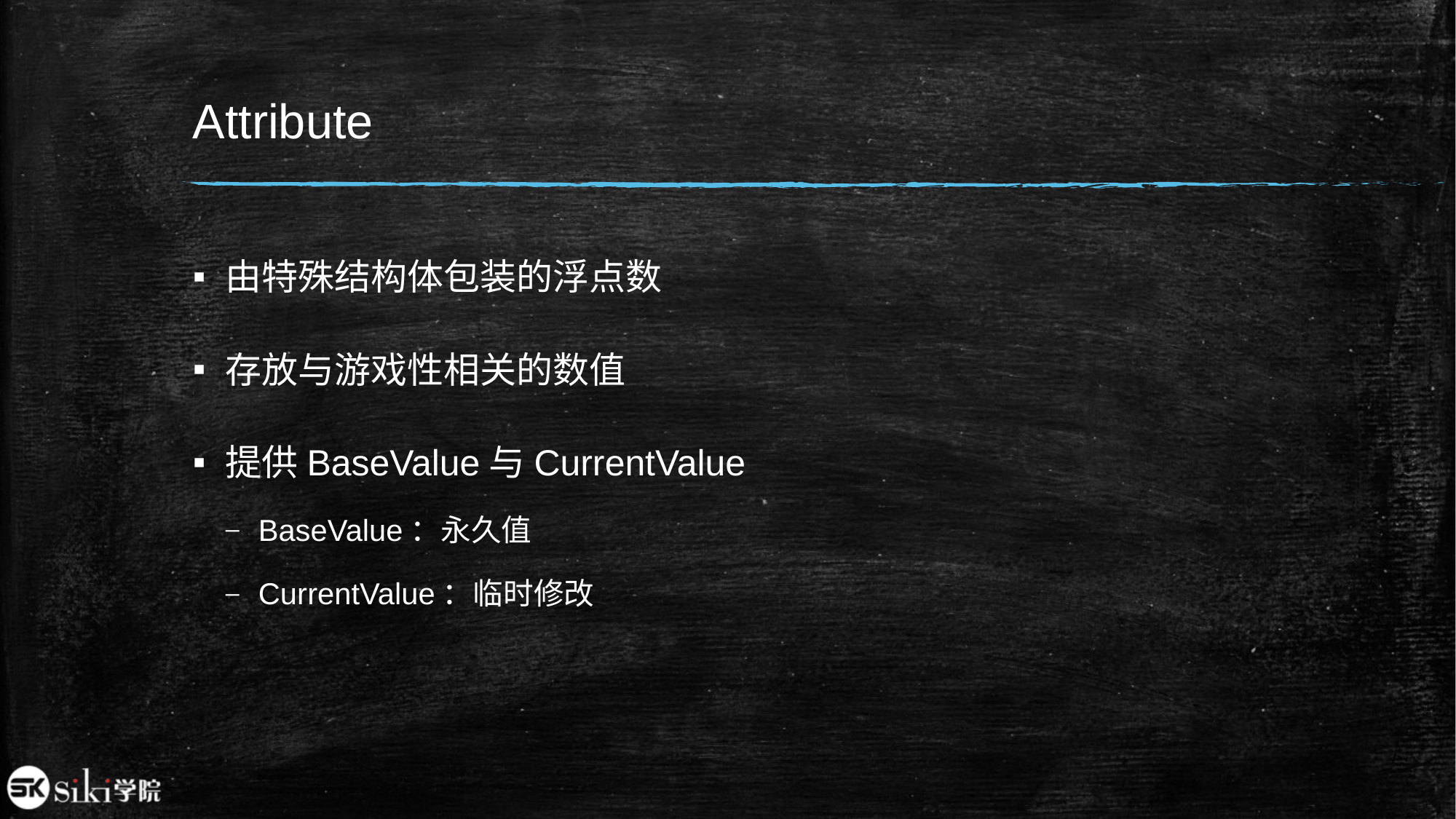

# Attribute
由特殊结构体包装的浮点数
存放与游戏性相关的数值
提供BaseValue与CurrentValue
BaseValue：永久值
CurrentValue：临时修改